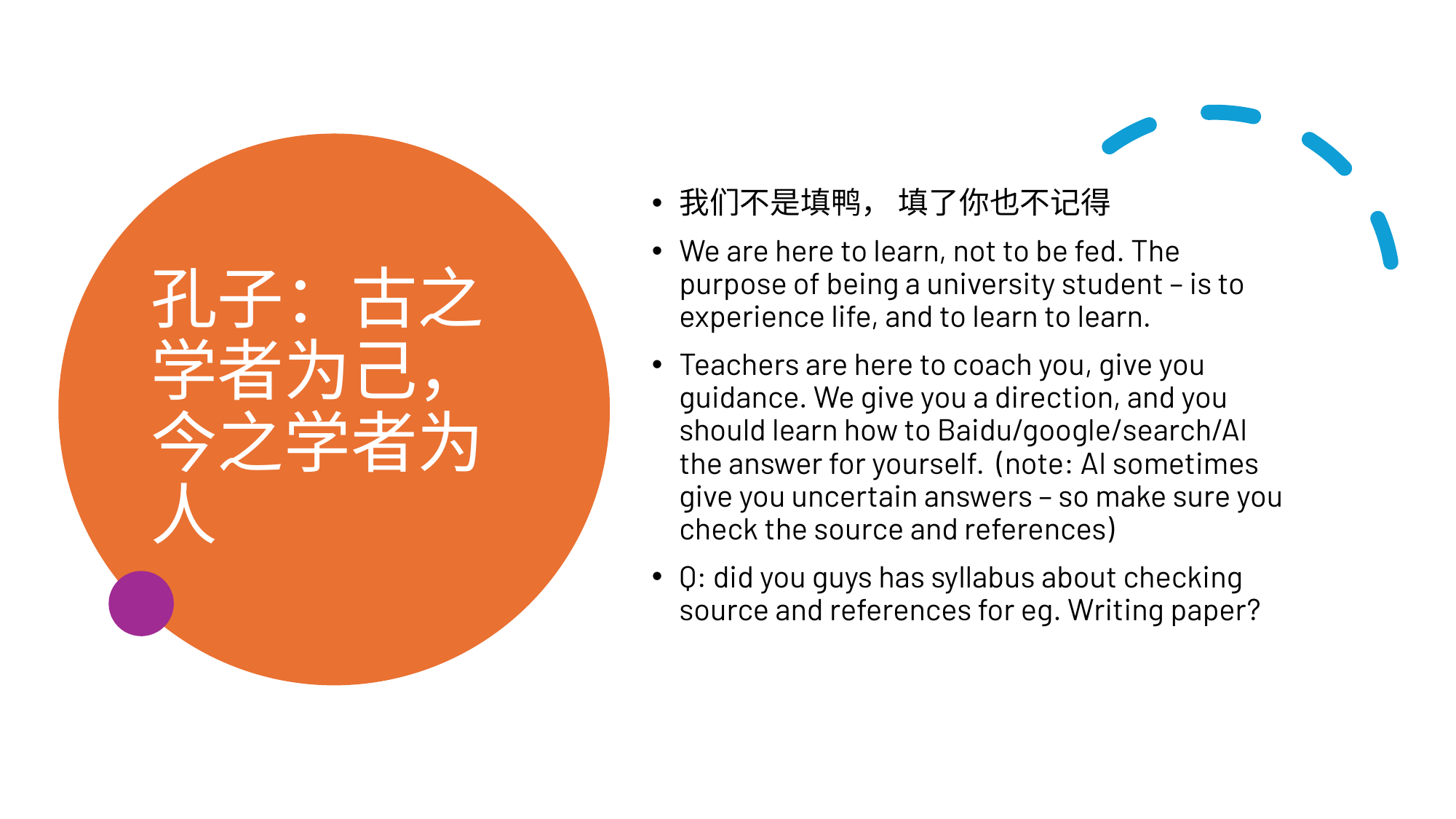

# 孔子：古之学者为己，今之学者为人
我们不是填鸭， 填了你也不记得
We are here to learn, not to be fed. The purpose of being a university student – is to experience life, and to learn to learn.
Teachers are here to coach you, give you guidance. We give you a direction, and you should learn how to Baidu/google/search/AI the answer for yourself.  (note: AI sometimes give you uncertain answers – so make sure you check the source and references)
Q: did you guys has syllabus about checking source and references for eg. Writing paper?